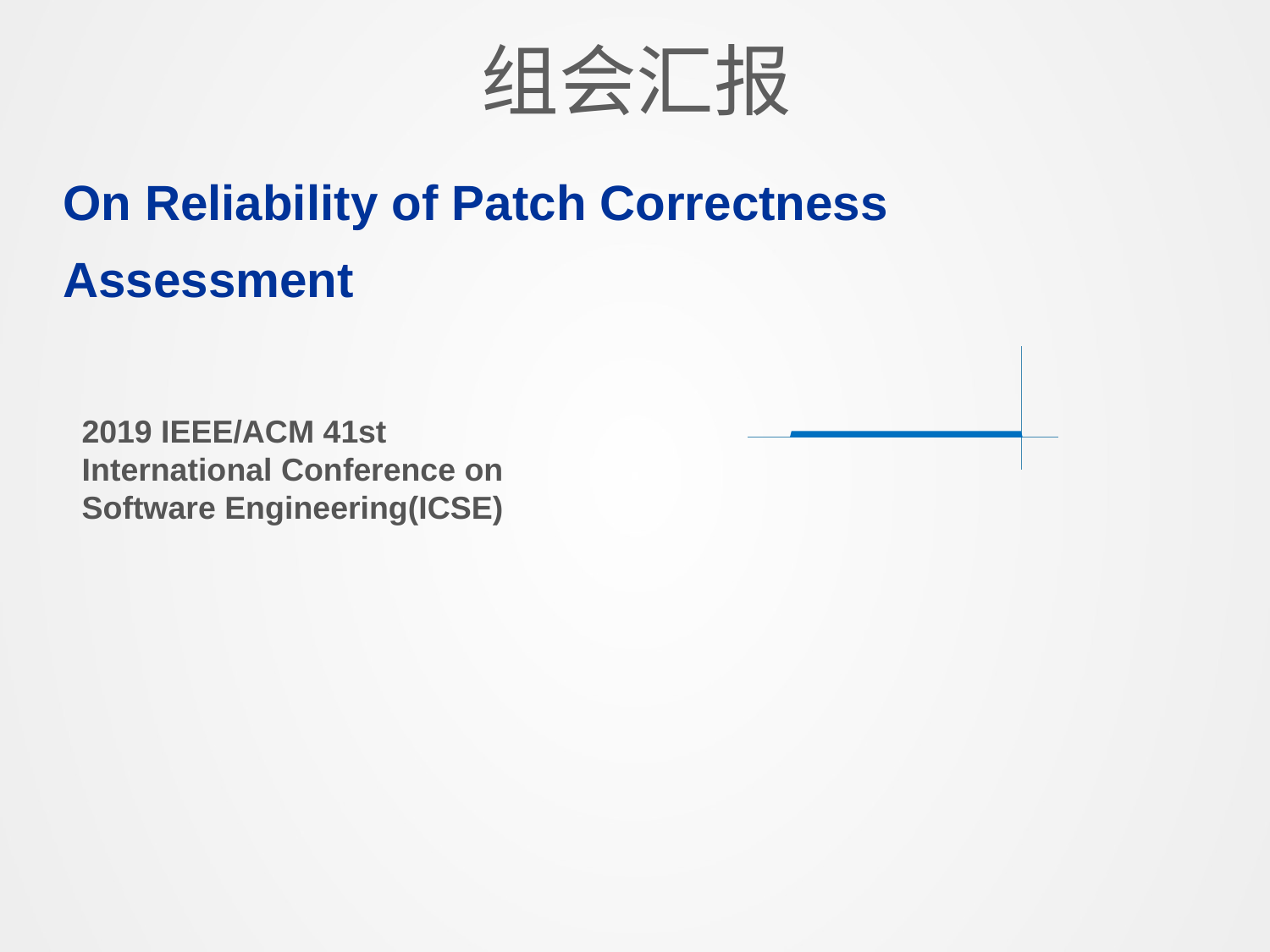

组会汇报
On Reliability of Patch Correctness Assessment
2019 IEEE/ACM 41st International Conference on Software Engineering(ICSE)